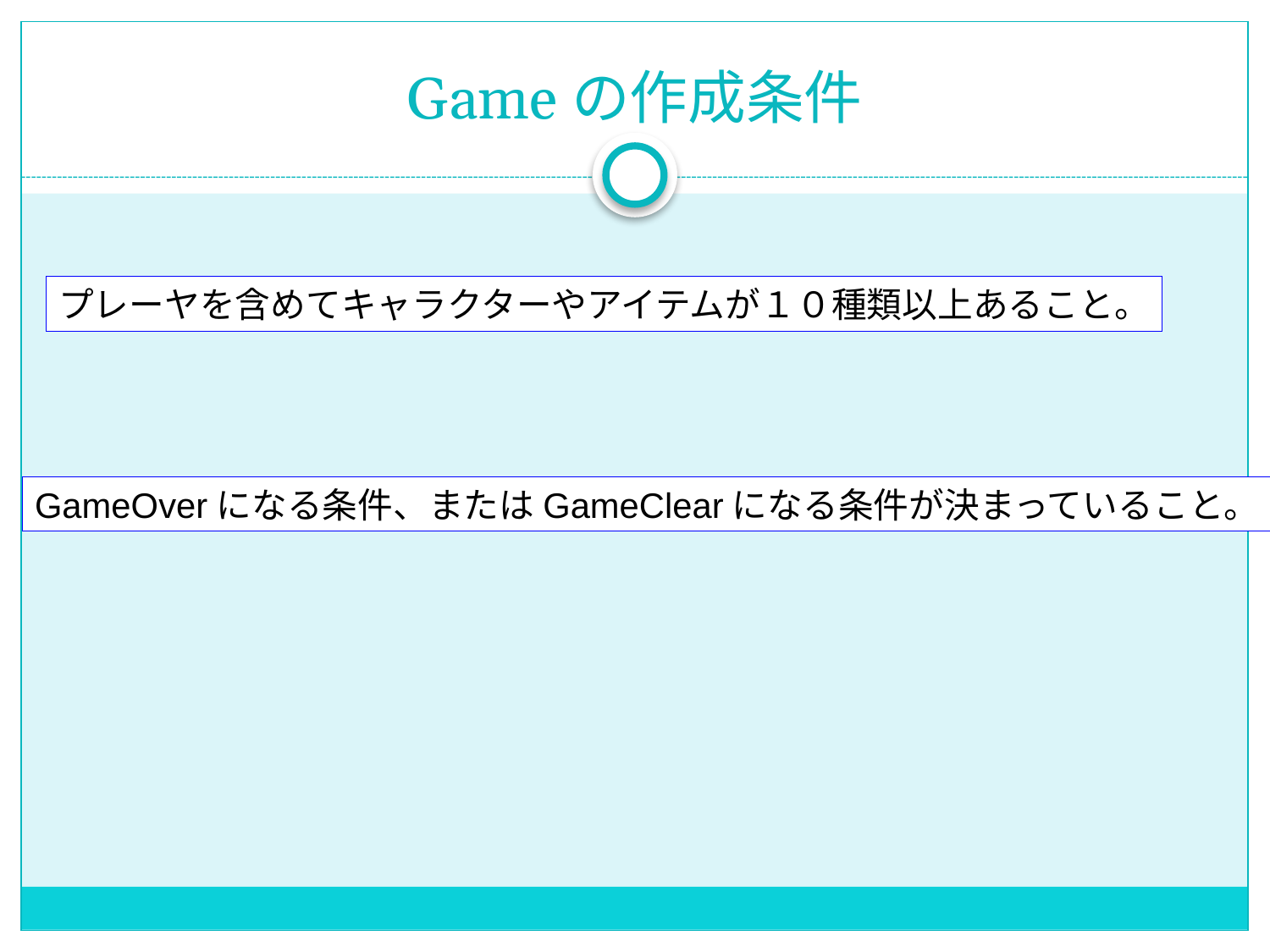

# Gameの作成条件
プレーヤを含めてキャラクターやアイテムが１０種類以上あること。
GameOverになる条件、またはGameClearになる条件が決まっていること。